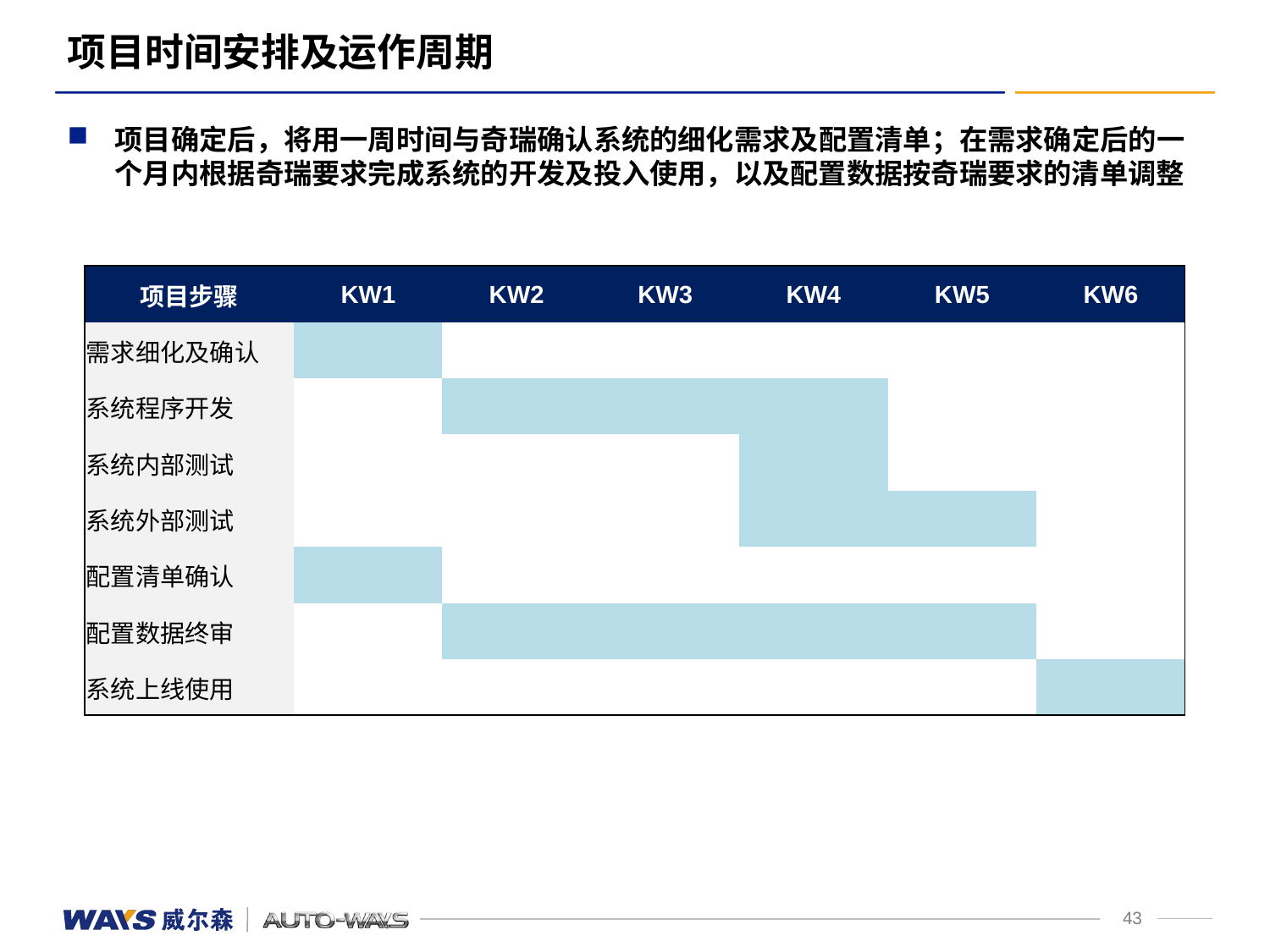

# 项目时间安排及运作周期
项目确定后，将用一周时间与奇瑞确认系统的细化需求及配置清单；在需求确定后的一个月内根据奇瑞要求完成系统的开发及投入使用，以及配置数据按奇瑞要求的清单调整
| 项目步骤 | KW1 | KW2 | KW3 | KW4 | KW5 | KW6 |
| --- | --- | --- | --- | --- | --- | --- |
| 需求细化及确认 |  |  |  |  |  |  |
| 系统程序开发 |  |  |  |  |  |  |
| 系统内部测试 |  |  |  |  |  |  |
| 系统外部测试 |  |  |  |  |  |  |
| 配置清单确认 |  |  |  |  |  |  |
| 配置数据终审 |  |  |  |  |  |  |
| 系统上线使用 |  |  |  |  |  |  |